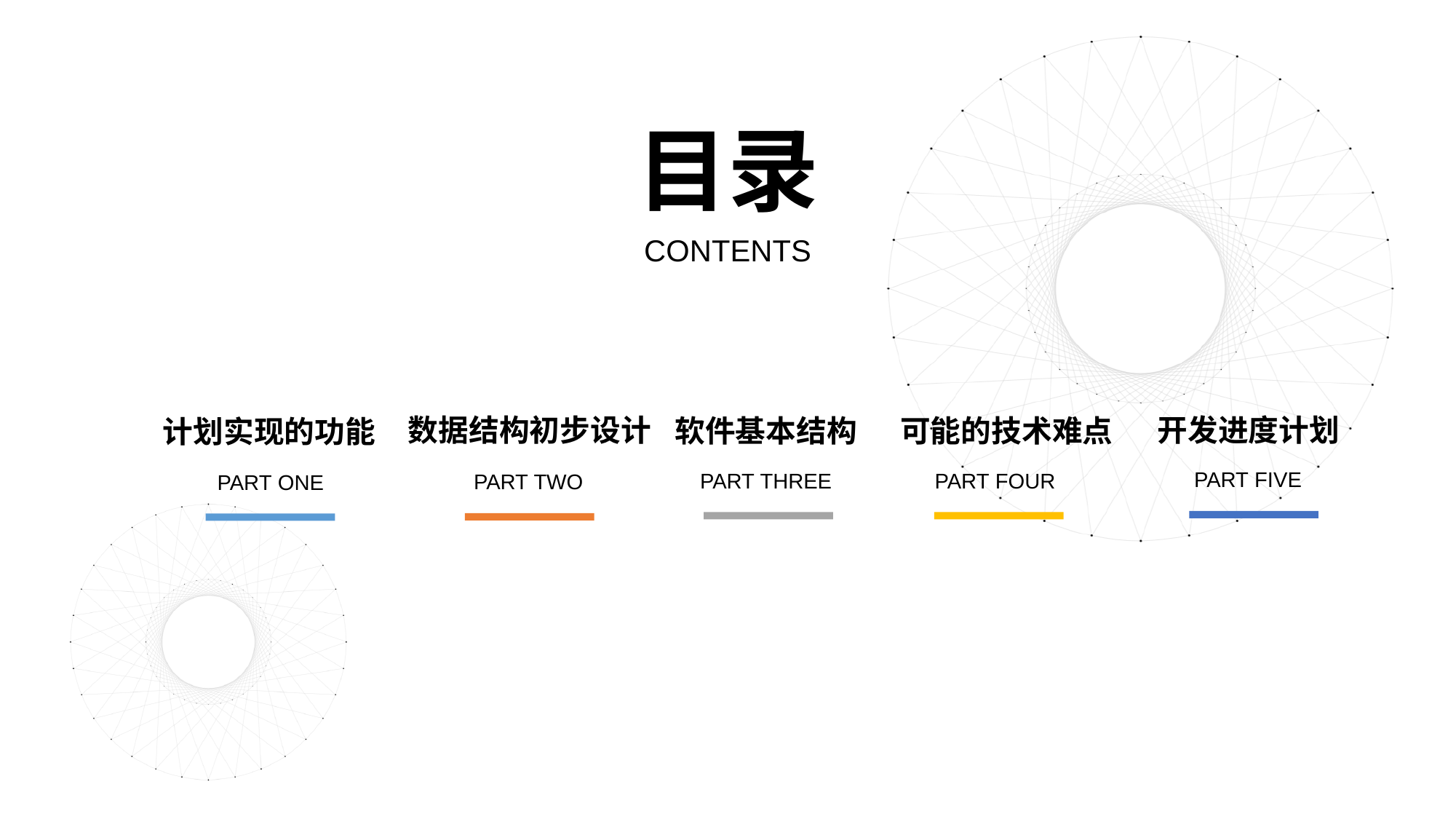

目录
CONTENTS
开发进度计划
数据结构初步设计
软件基本结构
可能的技术难点
计划实现的功能
PART FIVE
PART THREE
PART FOUR
PART TWO
PART ONE